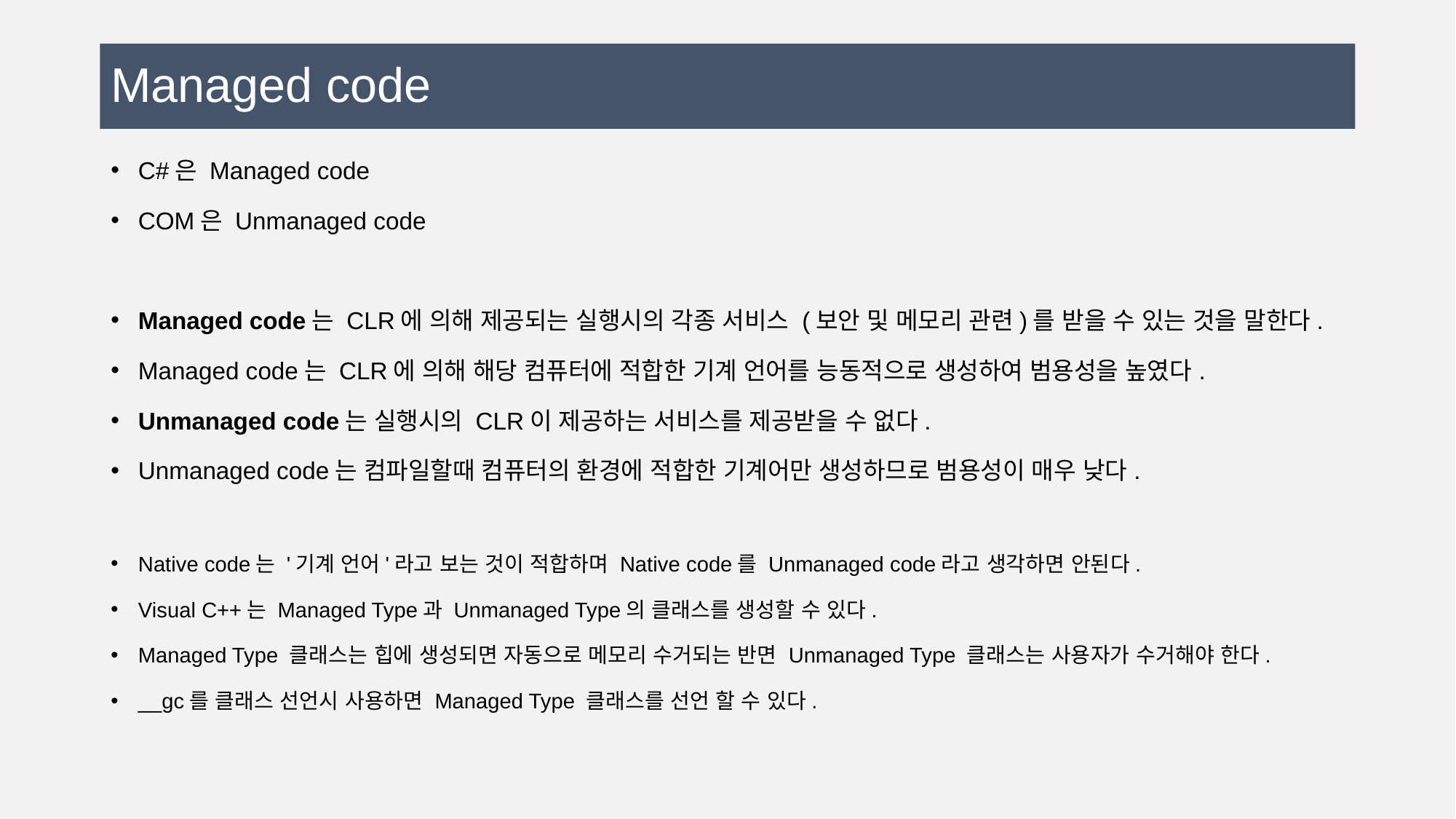

# Managed code
C#은 Managed code
COM은 Unmanaged code

Managed code는 CLR에 의해 제공되는 실행시의 각종 서비스 (보안 및 메모리 관련)를 받을 수 있는 것을 말한다.
Managed code는 CLR에 의해 해당 컴퓨터에 적합한 기계 언어를 능동적으로 생성하여 범용성을 높였다.
Unmanaged code는 실행시의 CLR이 제공하는 서비스를 제공받을 수 없다.
Unmanaged code는 컴파일할때 컴퓨터의 환경에 적합한 기계어만 생성하므로 범용성이 매우 낮다.

Native code는 '기계 언어'라고 보는 것이 적합하며 Native code를 Unmanaged code라고 생각하면 안된다.
Visual C++는 Managed Type과 Unmanaged Type의 클래스를 생성할 수 있다.
Managed Type 클래스는 힙에 생성되면 자동으로 메모리 수거되는 반면 Unmanaged Type 클래스는 사용자가 수거해야 한다.
__gc를 클래스 선언시 사용하면 Managed Type 클래스를 선언 할 수 있다.